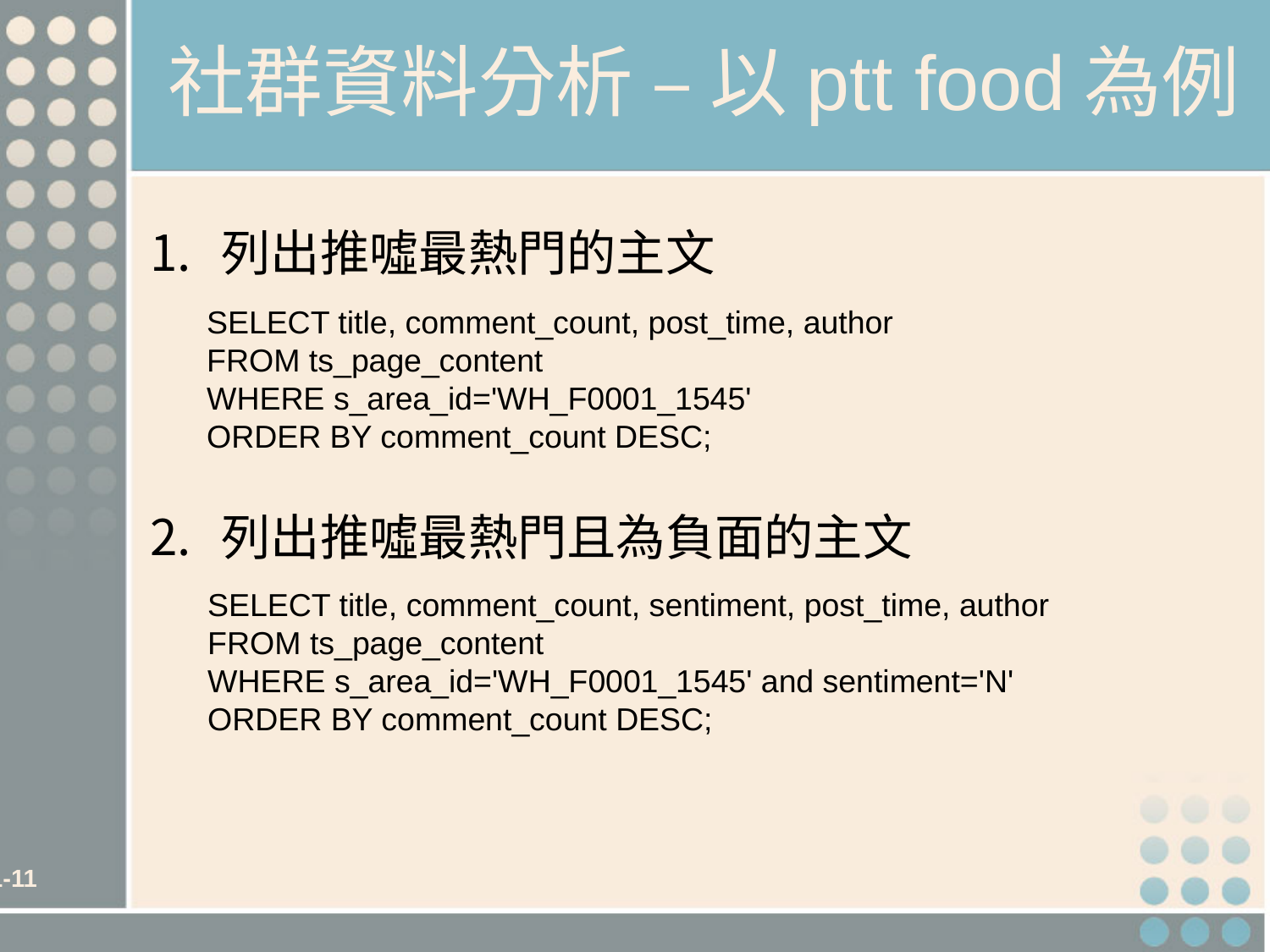

# 社群資料分析 – 以ptt food為例
列出推噓最熱門的主文

列出推噓最熱門且為負面的主文
SELECT title, comment_count, post_time, author
FROM ts_page_content
WHERE s_area_id='WH_F0001_1545'
ORDER BY comment_count DESC;
SELECT title, comment_count, sentiment, post_time, author
FROM ts_page_content
WHERE s_area_id='WH_F0001_1545' and sentiment='N'
ORDER BY comment_count DESC;